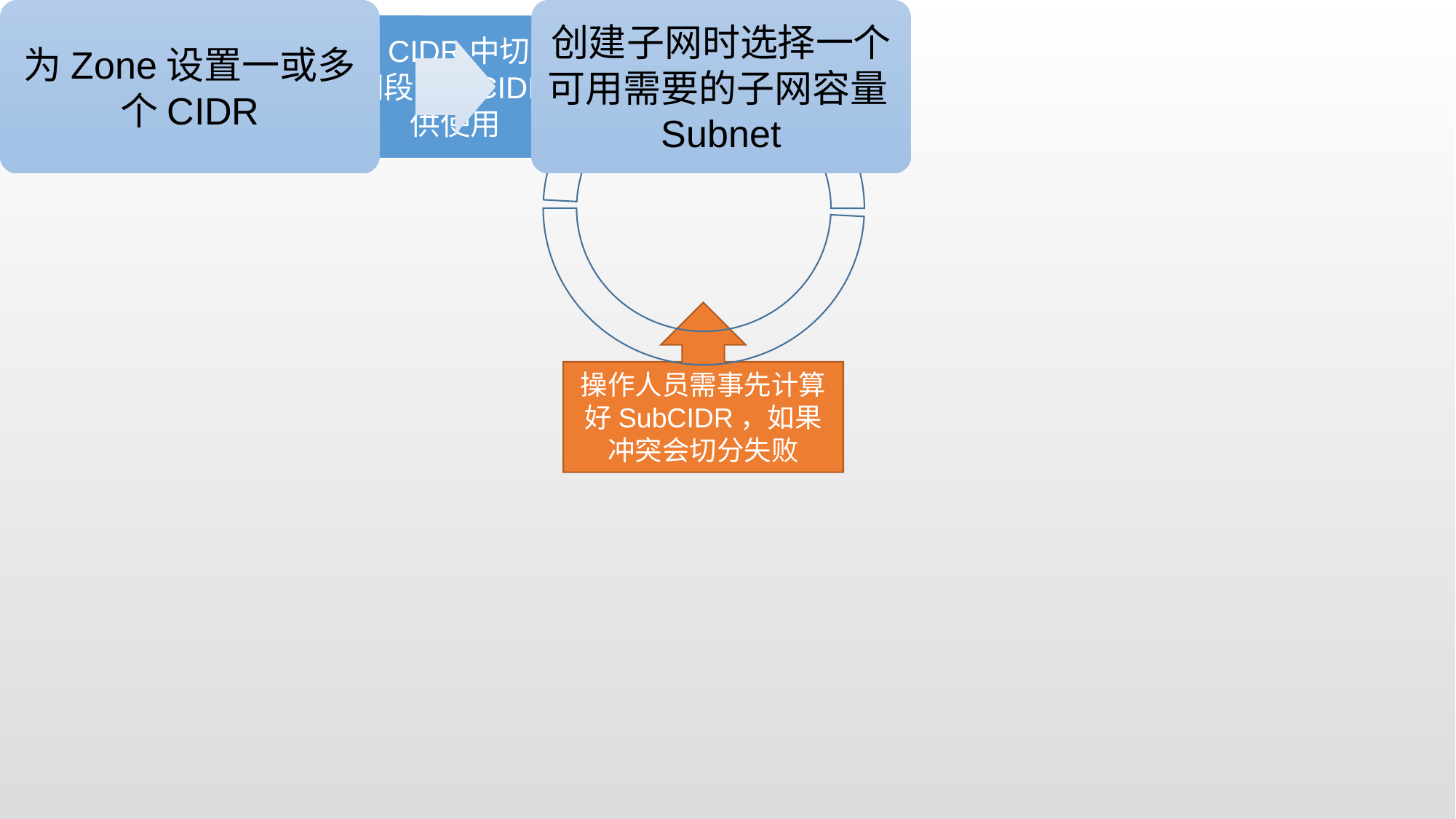

# 创建子网设计
为Zone设置一或多个CIDR

在CIDR中切子网段SubCIDR供使用

创建子网Subnet
操作人员需事先计算好SubCIDR，如果冲突会切分失败
为Zone设置一或多个CIDR

创建子网时选择一个可用需要的子网容量Subnet